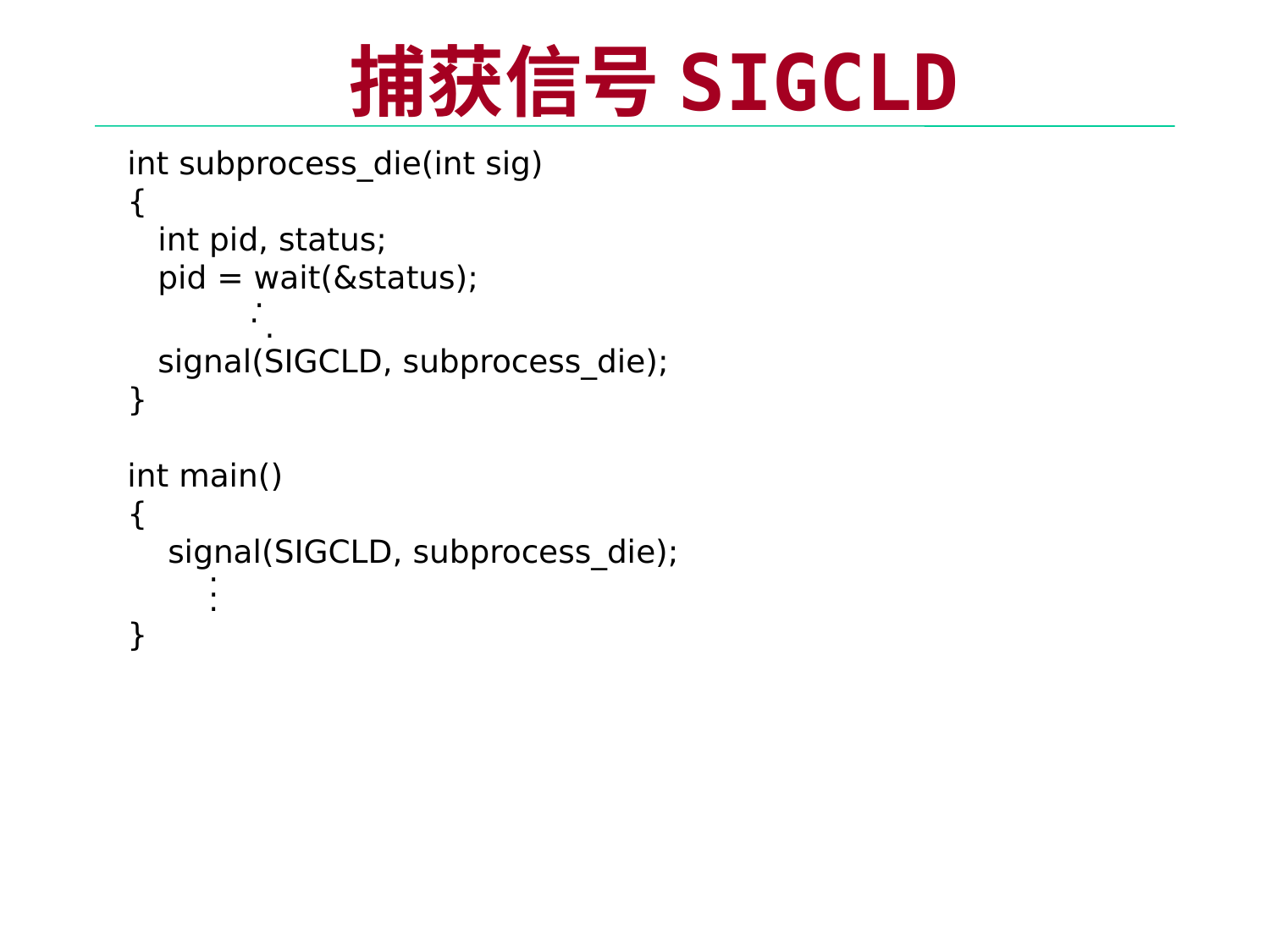

# 捕获信号SIGCLD
int subprocess_die(int sig)
{
   int pid, status;
   pid = wait(&status);
     	.
            .
	 .
   signal(SIGCLD, subprocess_die);
}

int main()
{
    signal(SIGCLD, subprocess_die);
        .
        .
        .
}